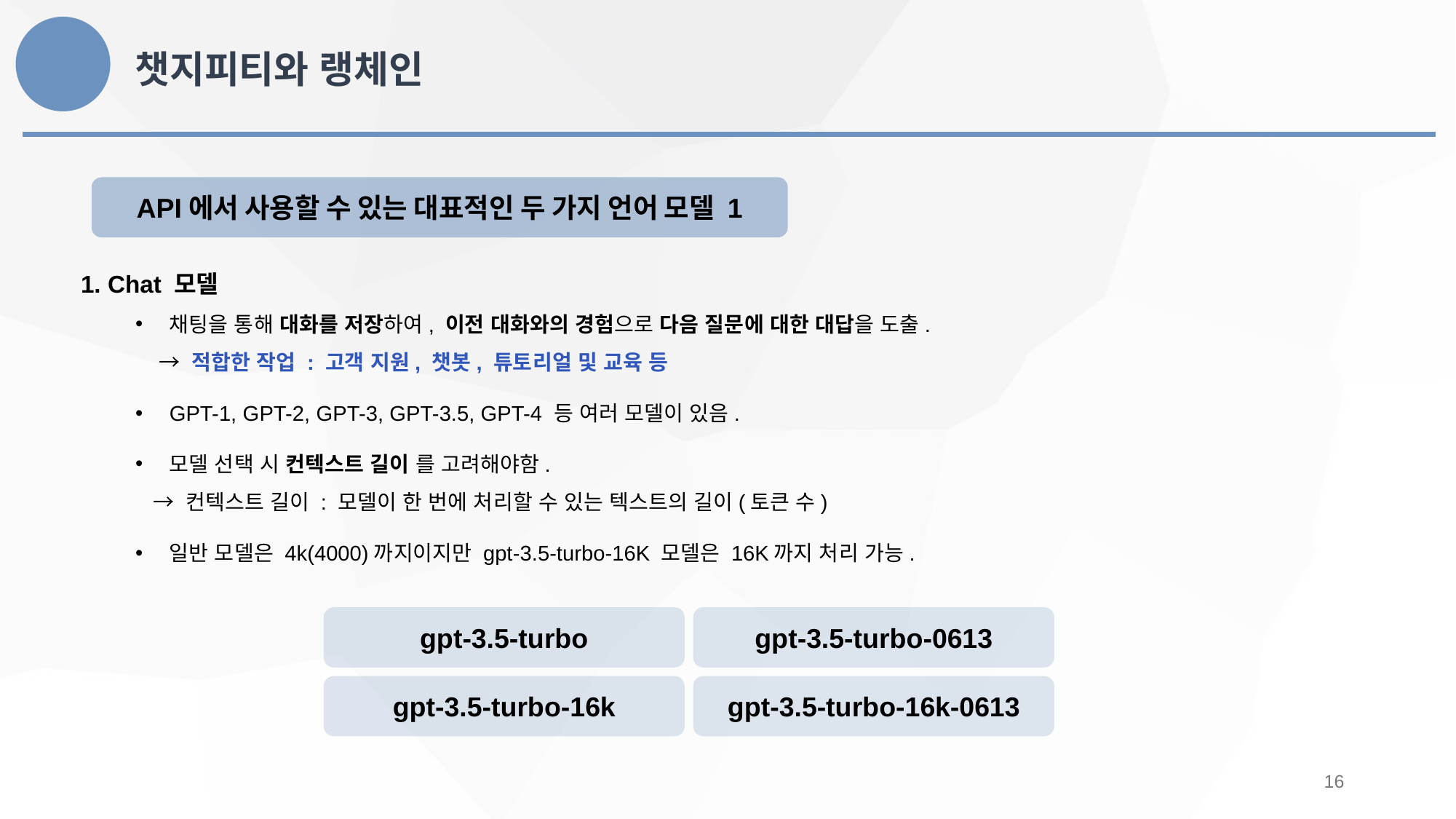

챗지피티와 랭체인
API에서 사용할 수 있는 대표적인 두 가지 언어 모델 1
1. Chat 모델
채팅을 통해 대화를 저장하여, 이전 대화와의 경험으로 다음 질문에 대한 대답을 도출.
    → 적합한 작업 : 고객 지원, 챗봇, 튜토리얼 및 교육 등

GPT-1, GPT-2, GPT-3, GPT-3.5, GPT-4 등 여러 모델이 있음.

모델 선택 시 컨텍스트 길이 를 고려해야함.
   → 컨텍스트 길이 : 모델이 한 번에 처리할 수 있는 텍스트의 길이(토큰 수)

일반 모델은 4k(4000)까지이지만 gpt-3.5-turbo-16K 모델은 16K까지 처리 가능.
gpt-3.5-turbo
gpt-3.5-turbo-0613
gpt-3.5-turbo-16k
gpt-3.5-turbo-16k-0613
16